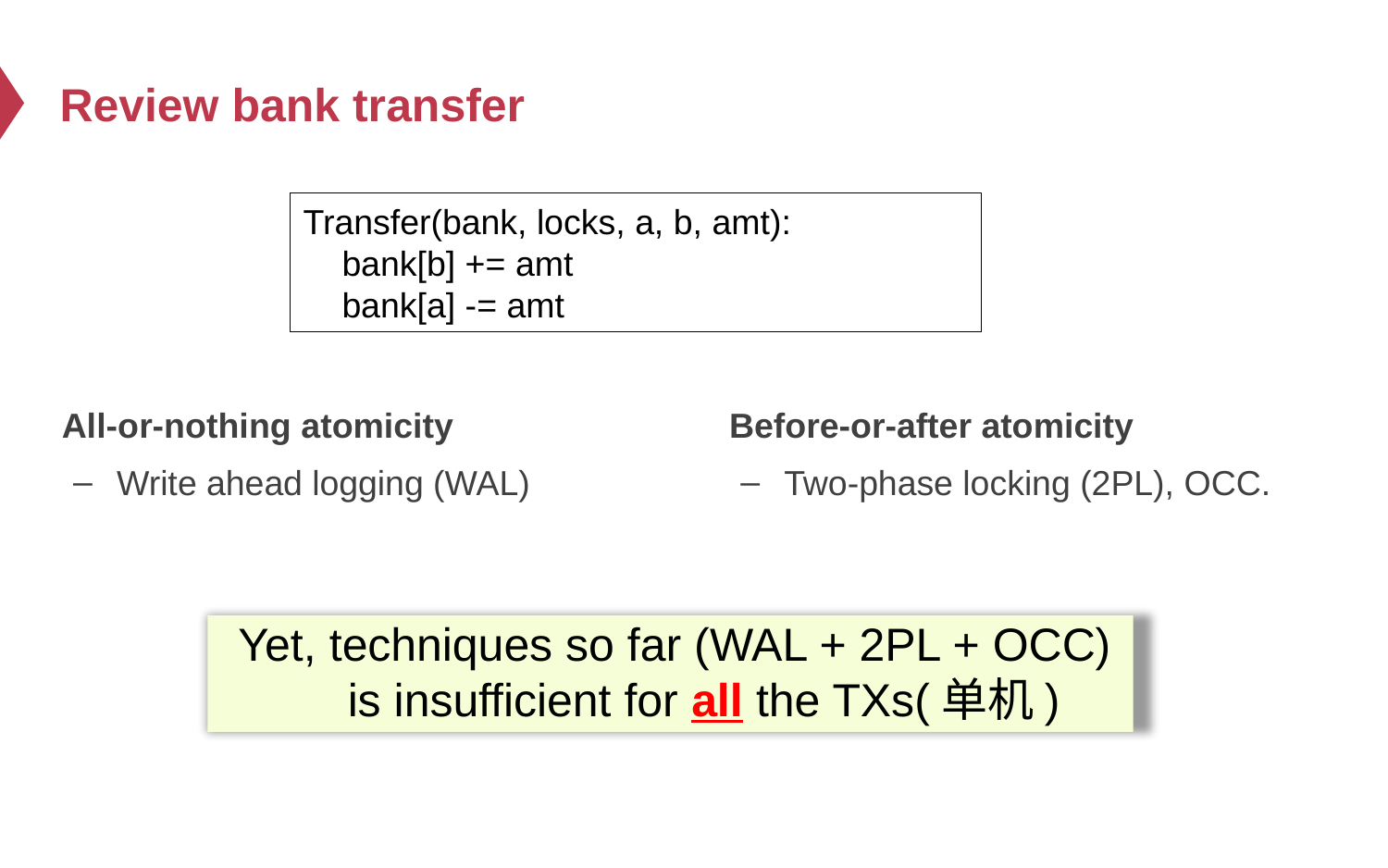

# Review bank transfer
Transfer(bank, locks, a, b, amt):
    bank[b] += amt
    bank[a] -= amt
All-or-nothing atomicity
Write ahead logging (WAL)
Before-or-after atomicity
Two-phase locking (2PL), OCC.
Yet, techniques so far (WAL + 2PL + OCC) is insufficient for all the TXs(单机)
28